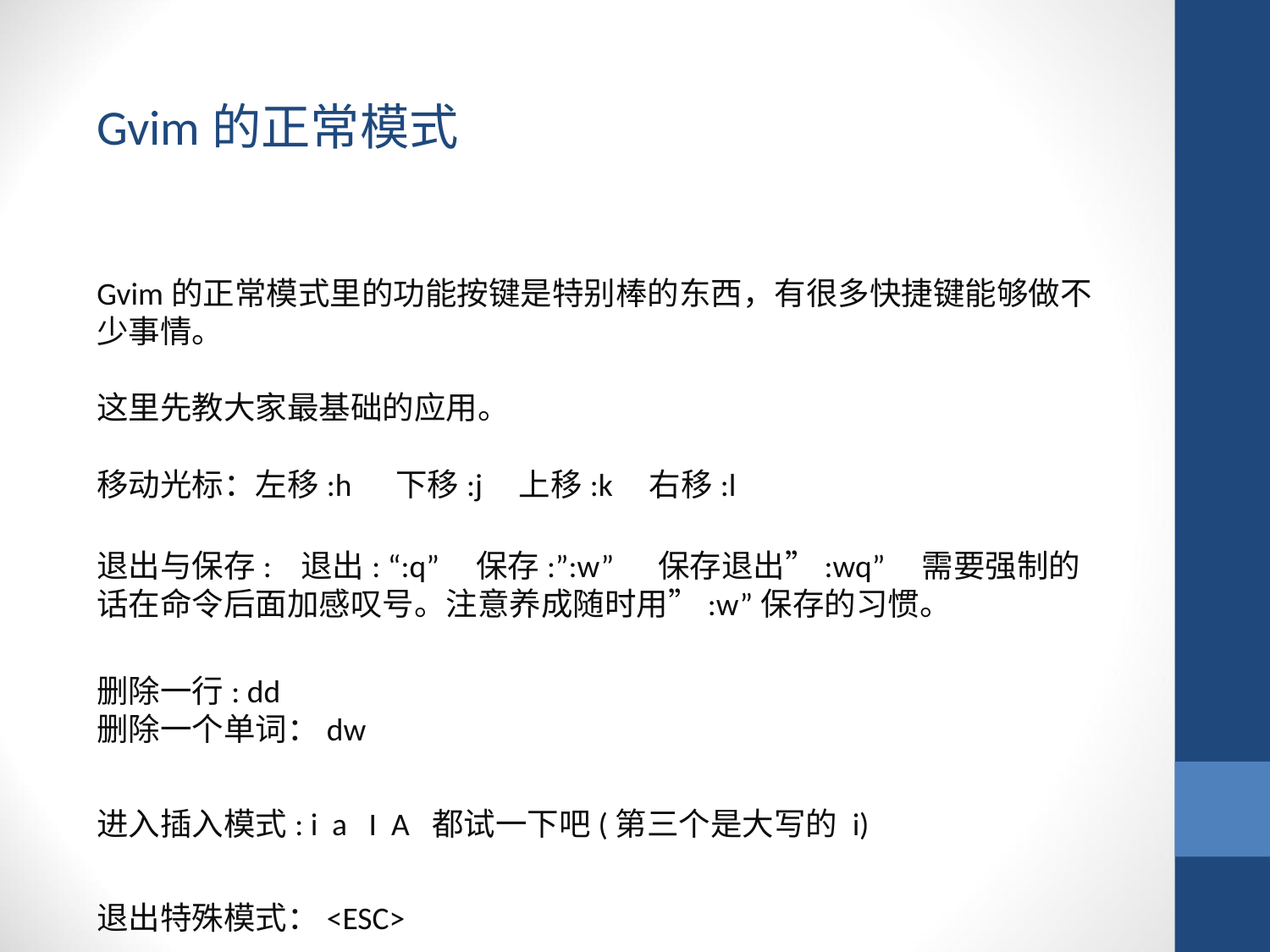

Gvim的正常模式
Gvim的正常模式里的功能按键是特别棒的东西，有很多快捷键能够做不少事情。
这里先教大家最基础的应用。
移动光标：左移:h     下移:j    上移:k    右移:l
退出与保存:   退出: “:q”    保存:”:w”     保存退出”:wq”    需要强制的话在命令后面加感叹号。注意养成随时用”:w”保存的习惯。
删除一行: dd
删除一个单词：dw
进入插入模式: i  a   I  A  都试一下吧(第三个是大写的 i)
退出特殊模式：<ESC>